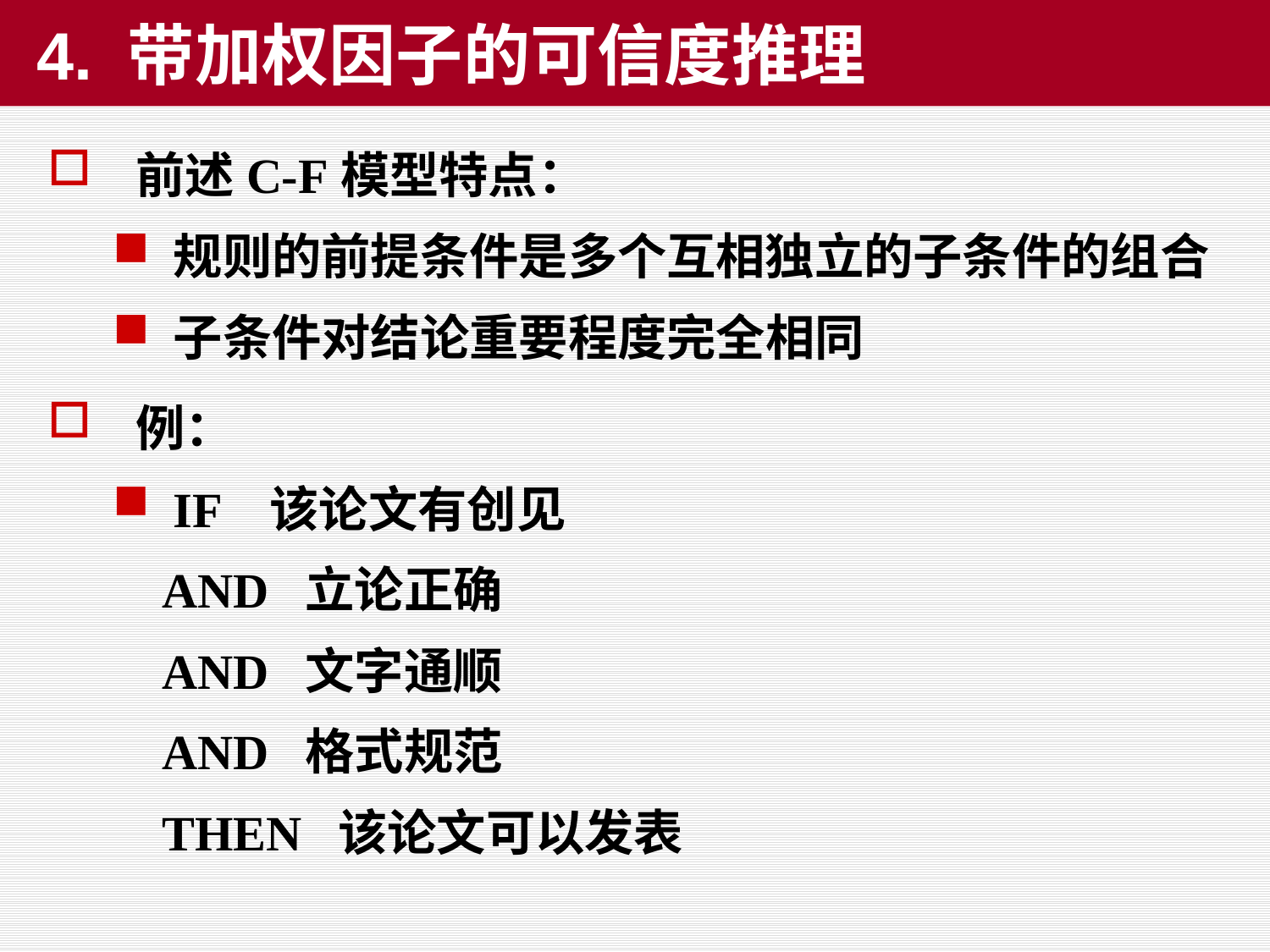

# 4. 带加权因子的可信度推理
 前述C-F模型特点：
规则的前提条件是多个互相独立的子条件的组合
子条件对结论重要程度完全相同
 例：
IF   该论文有创见
    AND  立论正确
    AND  文字通顺
    AND  格式规范
    THEN  该论文可以发表